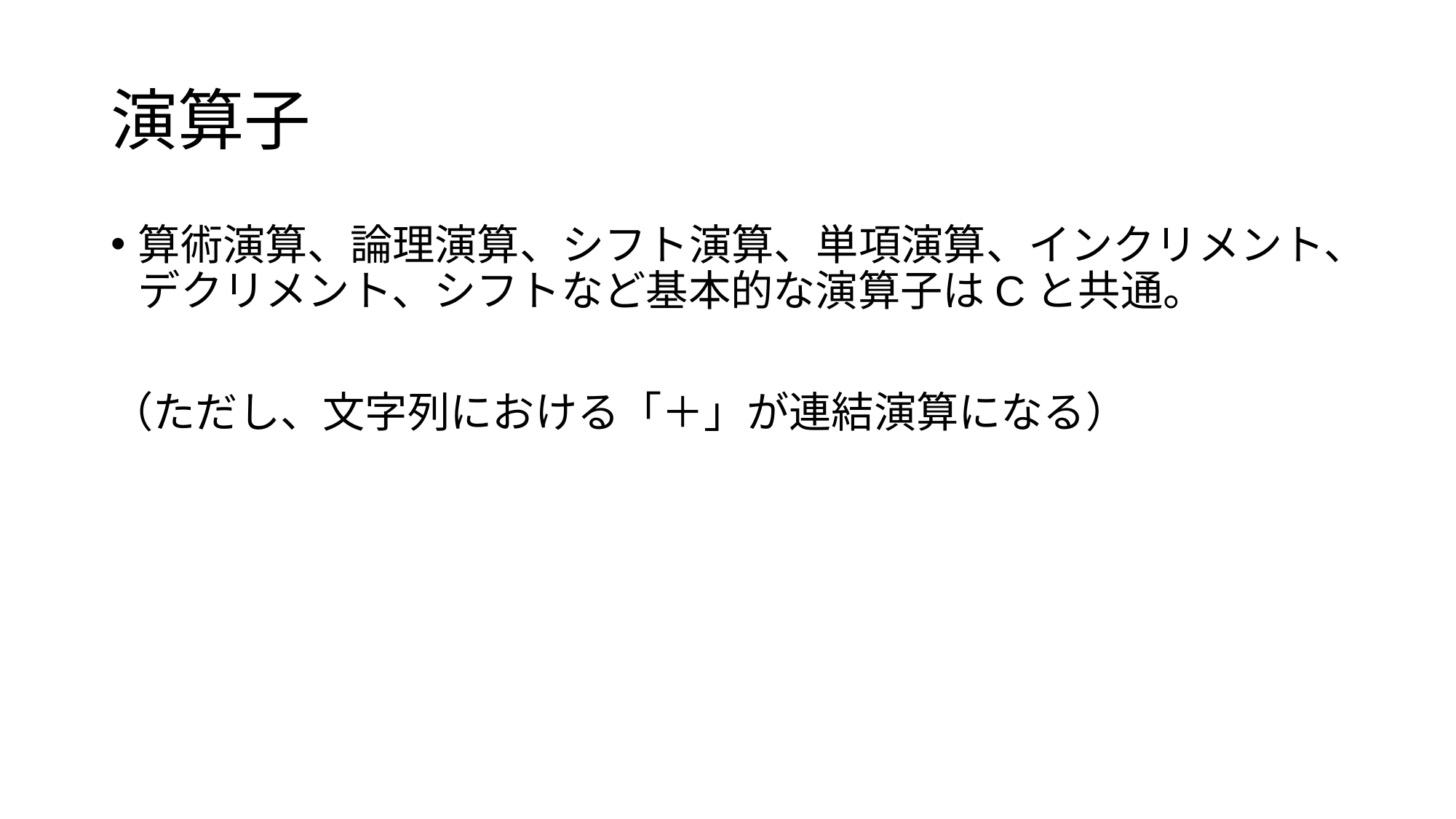

# 演算子
算術演算、論理演算、シフト演算、単項演算、インクリメント、デクリメント、シフトなど基本的な演算子はCと共通。

（ただし、文字列における「＋」が連結演算になる）